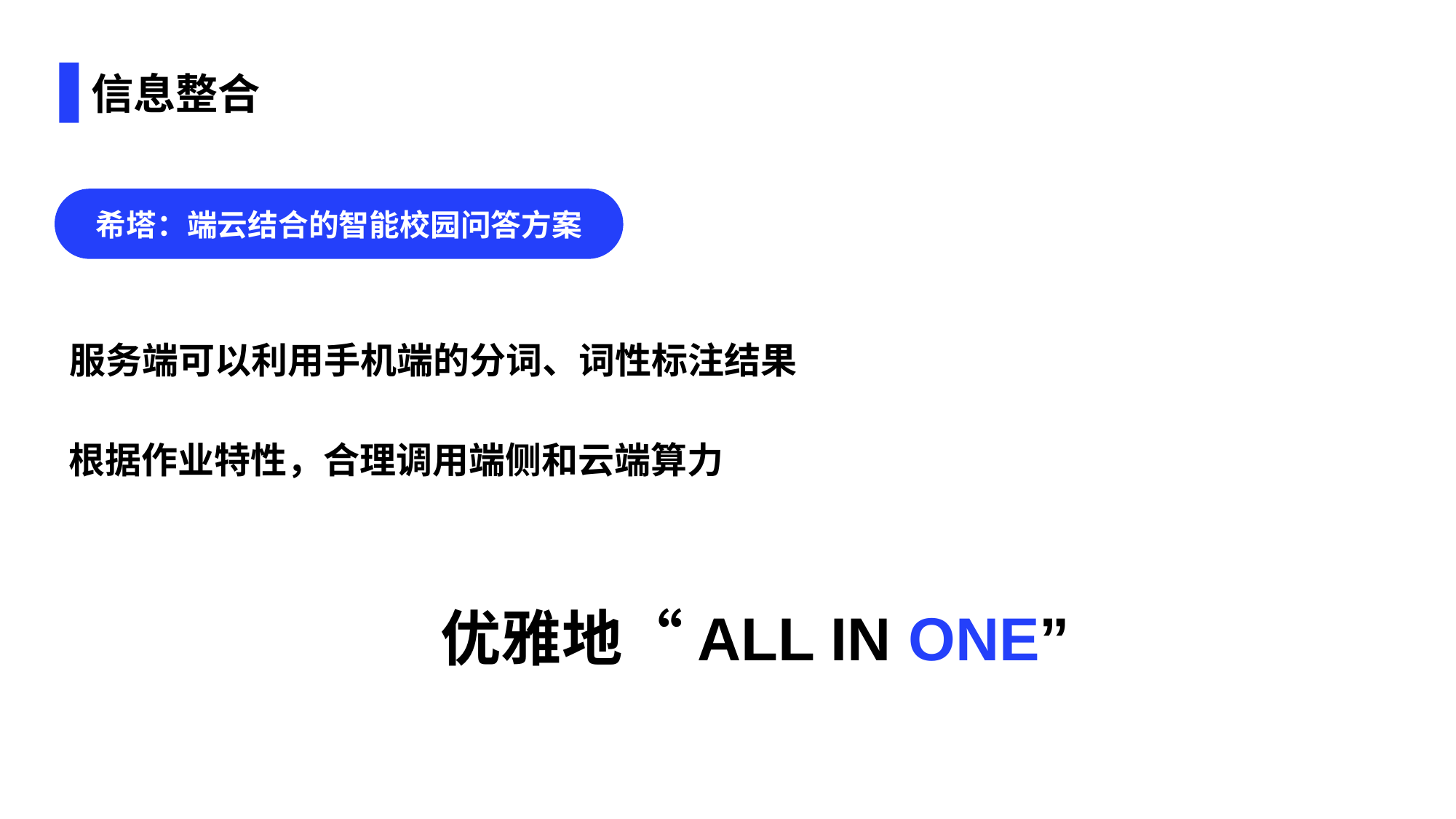

# 信息整合
希塔：端云结合的智能校园问答方案
服务端可以利用手机端的分词、词性标注结果
根据作业特性，合理调用端侧和云端算力
优雅地“ALL IN ONE”